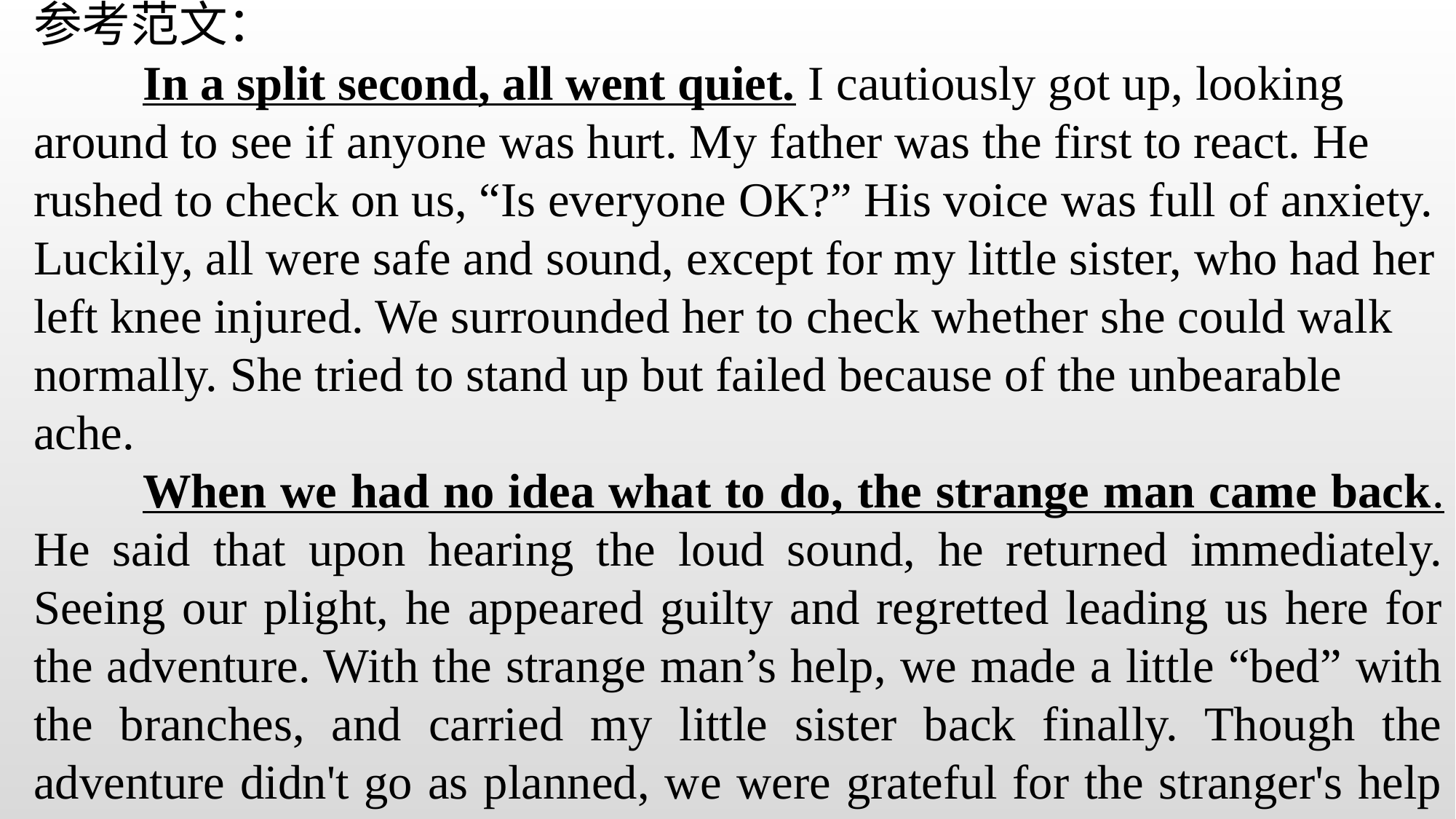

参考范文：	In a split second, all went quiet. I cautiously got up, looking around to see if anyone was hurt. My father was the first to react. He rushed to check on us, “Is everyone OK?” His voice was full of anxiety. Luckily, all were safe and sound, except for my little sister, who had her left knee injured. We surrounded her to check whether she could walk normally. She tried to stand up but failed because of the unbearable ache. 	When we had no idea what to do, the strange man came back. He said that upon hearing the loud sound, he returned immediately. Seeing our plight, he appeared guilty and regretted leading us here for the adventure. With the strange man’s help, we made a little “bed” with the branches, and carried my little sister back finally. Though the adventure didn't go as planned, we were grateful for the stranger's help and blessed that we all made it out of the situation safely. (150 words)